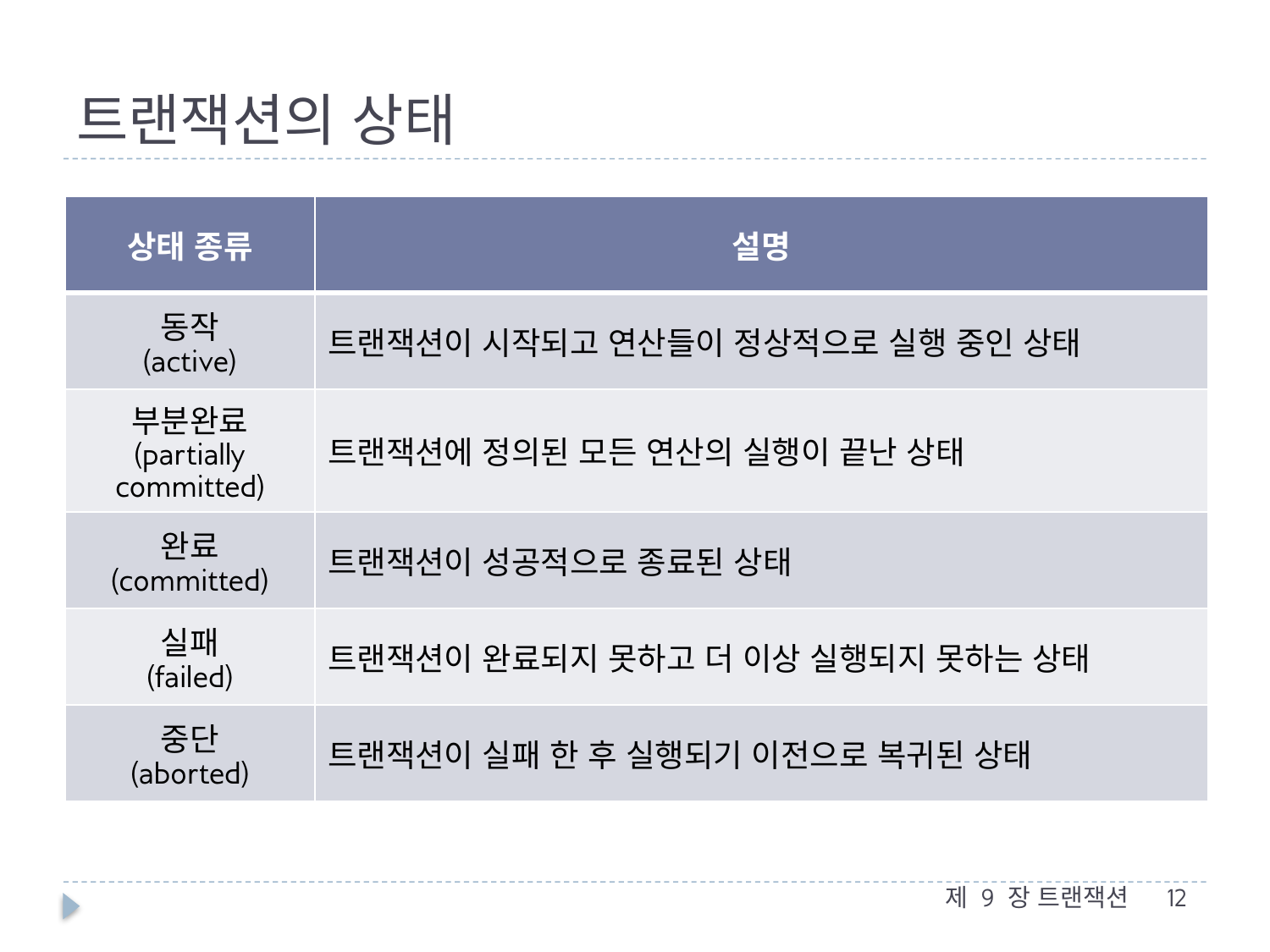

# 트랜잭션의 상태
| 상태 종류 | 설명 |
| --- | --- |
| 동작 (active) | 트랜잭션이 시작되고 연산들이 정상적으로 실행 중인 상태 |
| 부분완료 (partially committed) | 트랜잭션에 정의된 모든 연산의 실행이 끝난 상태 |
| 완료 (committed) | 트랜잭션이 성공적으로 종료된 상태 |
| 실패 (failed) | 트랜잭션이 완료되지 못하고 더 이상 실행되지 못하는 상태 |
| 중단 (aborted) | 트랜잭션이 실패 한 후 실행되기 이전으로 복귀된 상태 |
제 9 장 트랜잭션
12